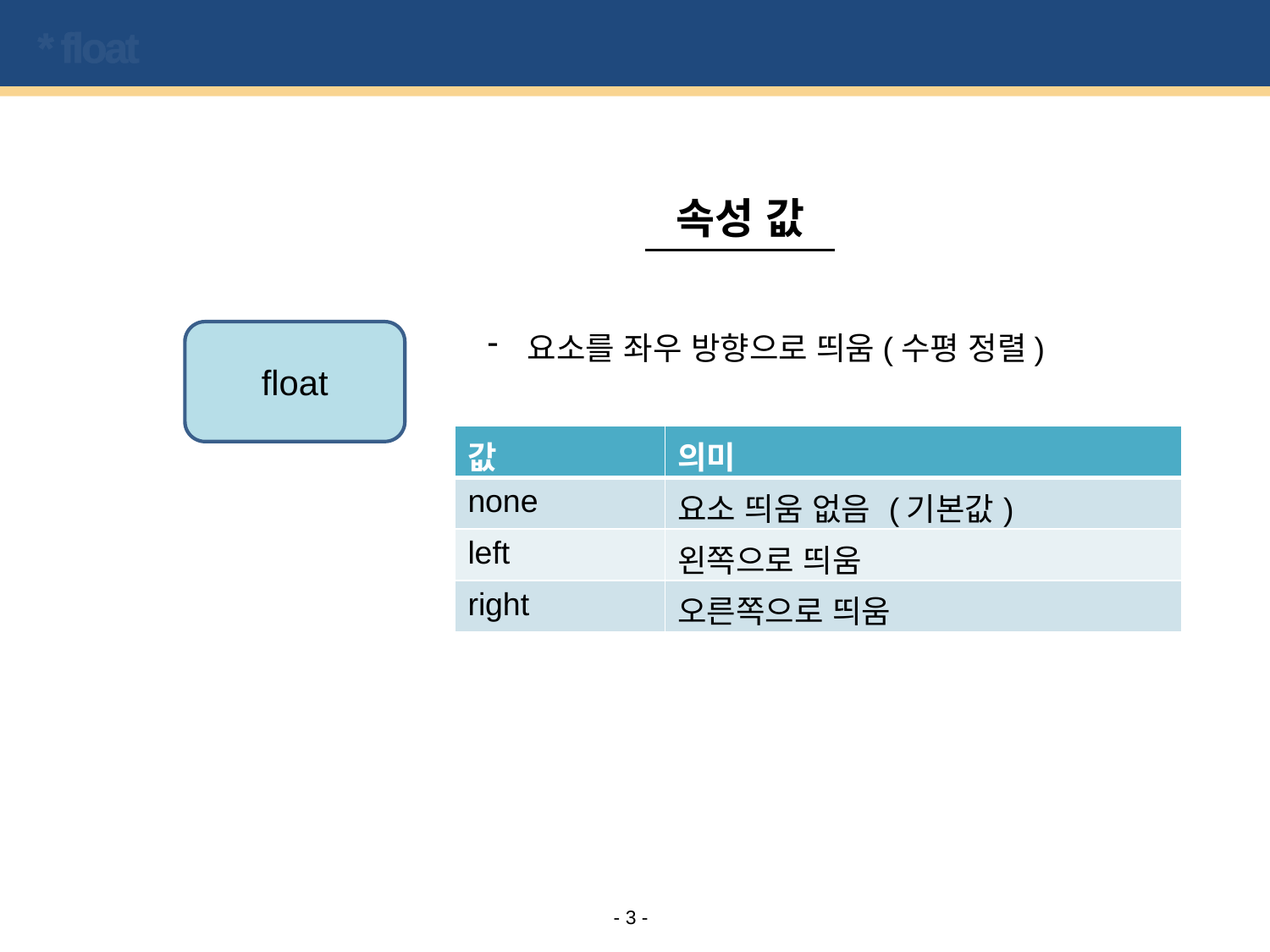

# * float
속성 값
float
요소를 좌우 방향으로 띄움(수평 정렬)
| 값 | 의미 |
| --- | --- |
| none | 요소 띄움 없음 (기본값) |
| left | 왼쪽으로 띄움 |
| right | 오른쪽으로 띄움 |